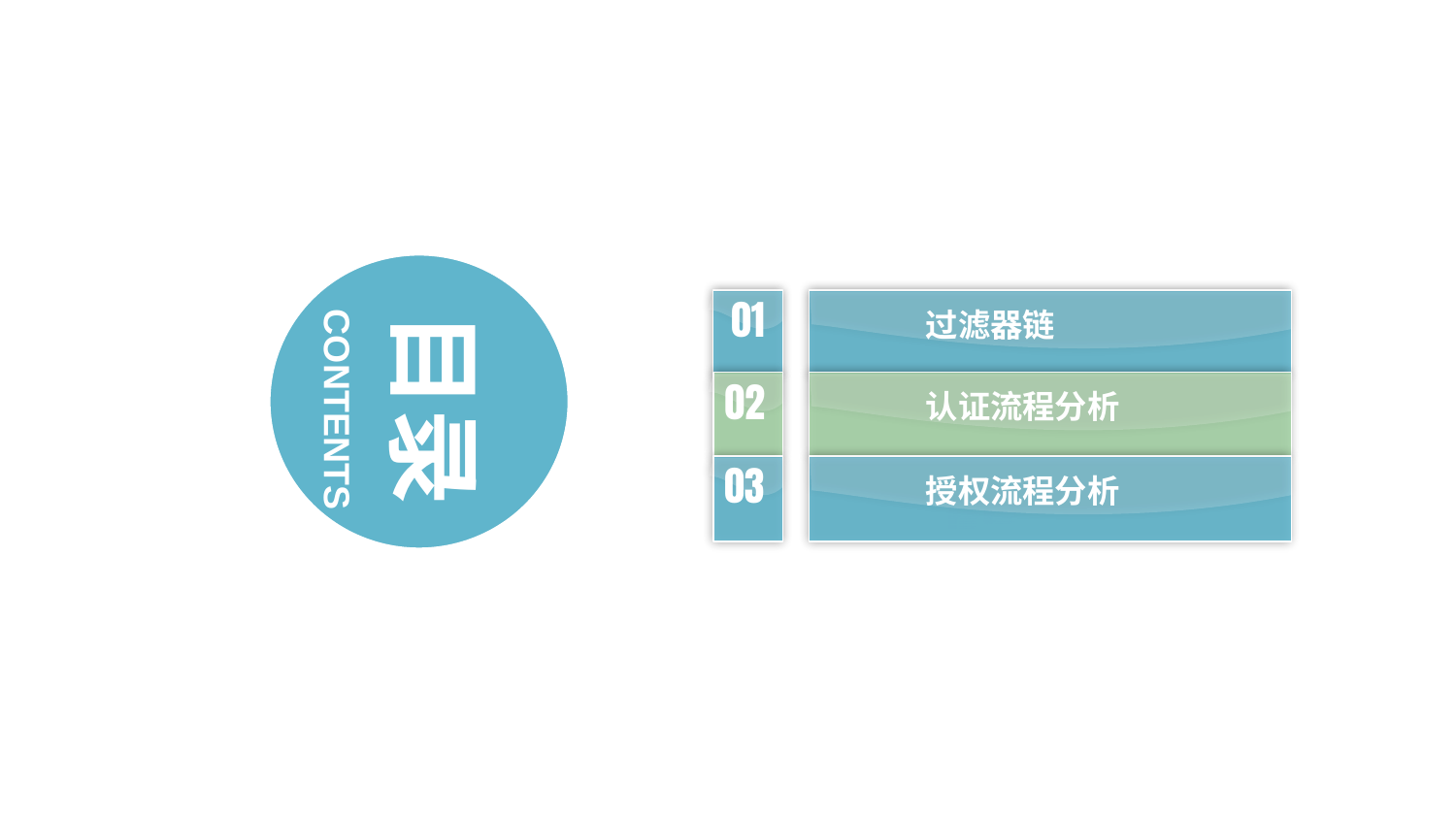

目录

01

过滤器链
02

认证流程分析
CONTENTS
03

授权流程分析